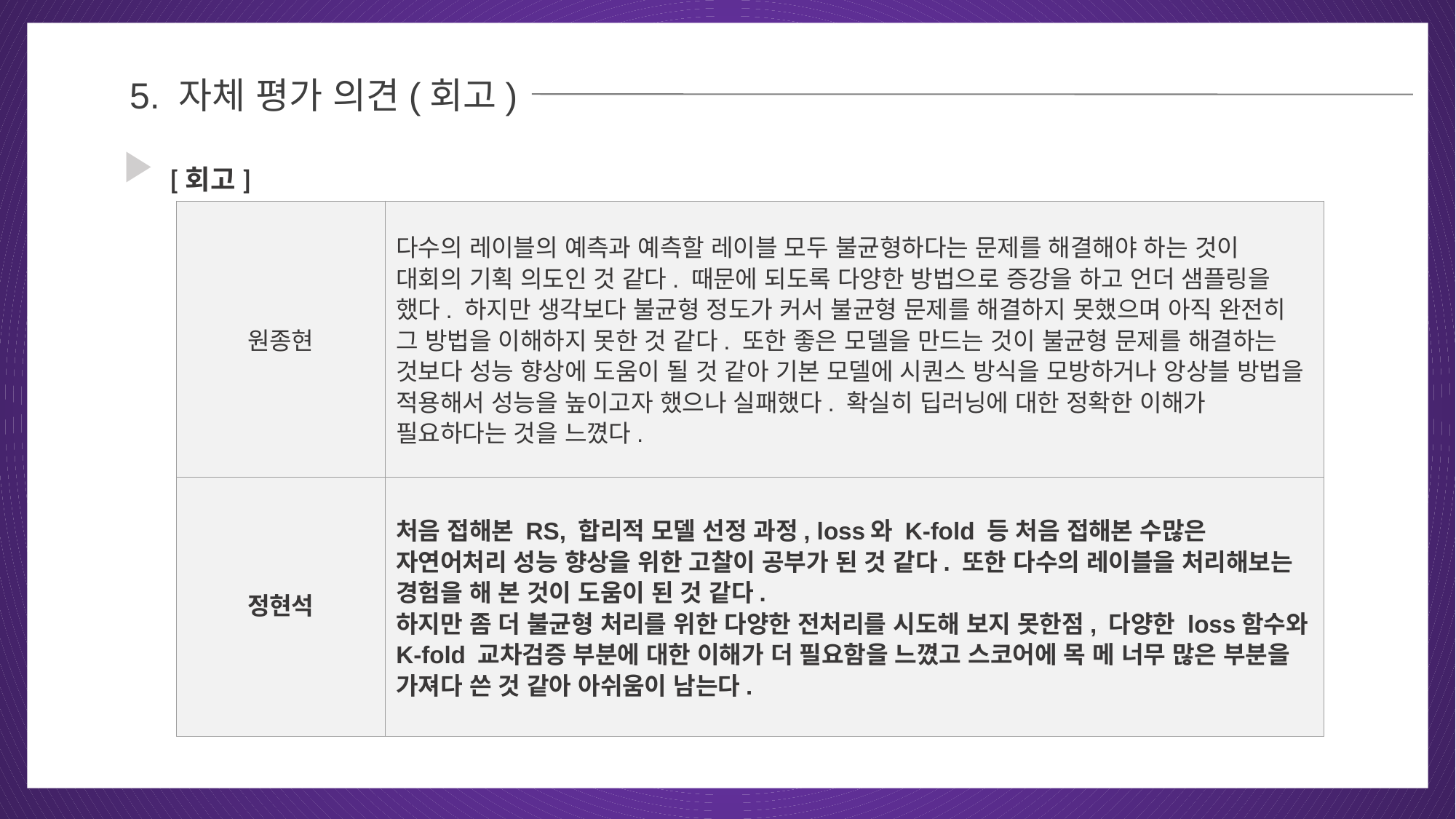

05
5. 자체 평가 의견(회고)
▶
[회고]
| 원종현 | 다수의 레이블의 예측과 예측할 레이블 모두 불균형하다는 문제를 해결해야 하는 것이 대회의 기획 의도인 것 같다. 때문에 되도록 다양한 방법으로 증강을 하고 언더 샘플링을 했다. 하지만 생각보다 불균형 정도가 커서 불균형 문제를 해결하지 못했으며 아직 완전히 그 방법을 이해하지 못한 것 같다. 또한 좋은 모델을 만드는 것이 불균형 문제를 해결하는 것보다 성능 향상에 도움이 될 것 같아 기본 모델에 시퀀스 방식을 모방하거나 앙상블 방법을 적용해서 성능을 높이고자 했으나 실패했다. 확실히 딥러닝에 대한 정확한 이해가 필요하다는 것을 느꼈다. |
| --- | --- |
| 정현석 | 처음 접해본 RS, 합리적 모델 선정 과정, loss와 K-fold 등 처음 접해본 수많은 자연어처리 성능 향상을 위한 고찰이 공부가 된 것 같다. 또한 다수의 레이블을 처리해보는 경험을 해 본 것이 도움이 된 것 같다. 하지만 좀 더 불균형 처리를 위한 다양한 전처리를 시도해 보지 못한점, 다양한 loss함수와 K-fold 교차검증 부분에 대한 이해가 더 필요함을 느꼈고 스코어에 목 메 너무 많은 부분을 가져다 쓴 것 같아 아쉬움이 남는다. |